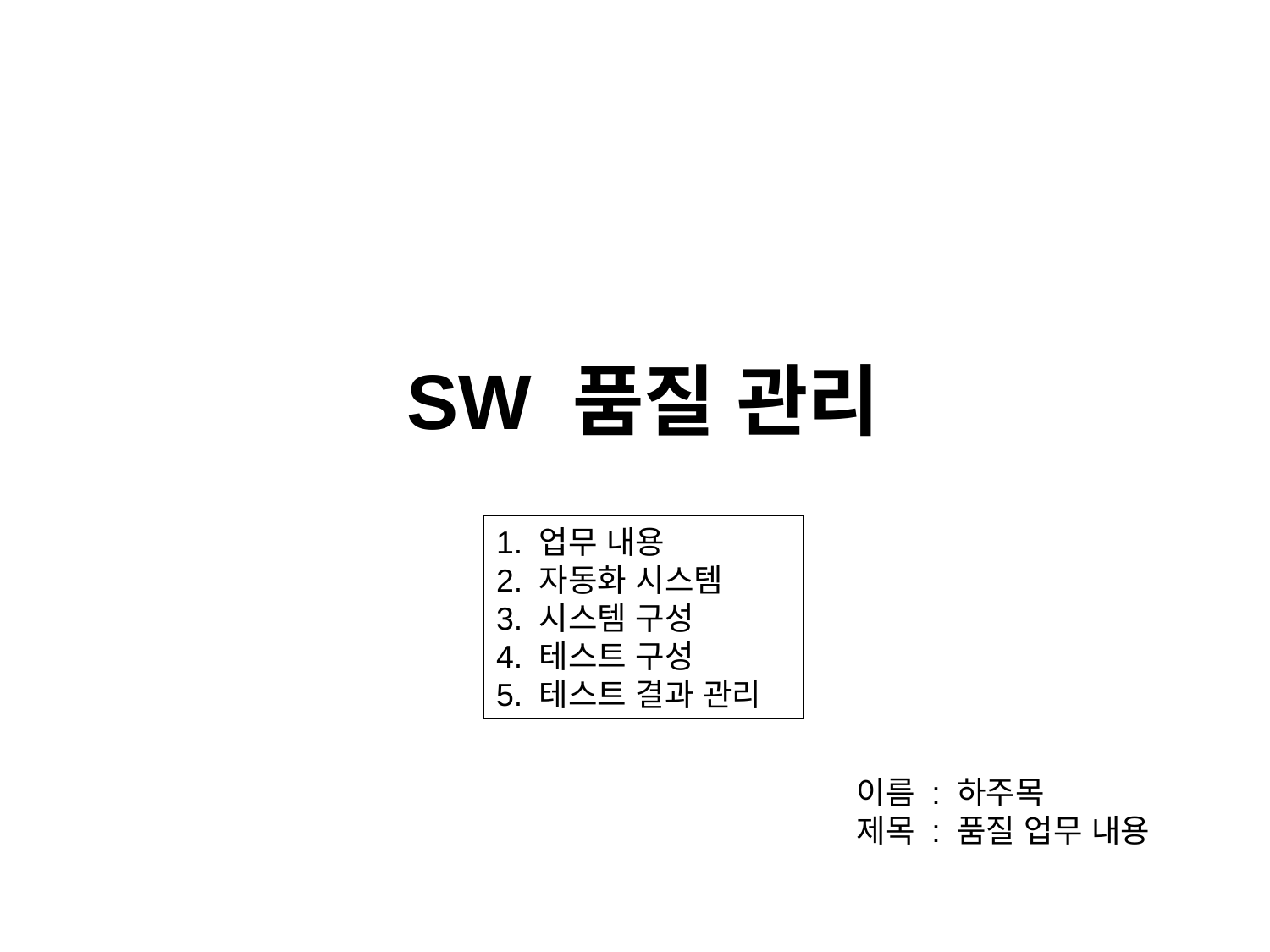

SW 품질 관리
1. 업무 내용
2. 자동화 시스템
3. 시스템 구성
4. 테스트 구성
5. 테스트 결과 관리
이름 : 하주목
제목 : 품질 업무 내용